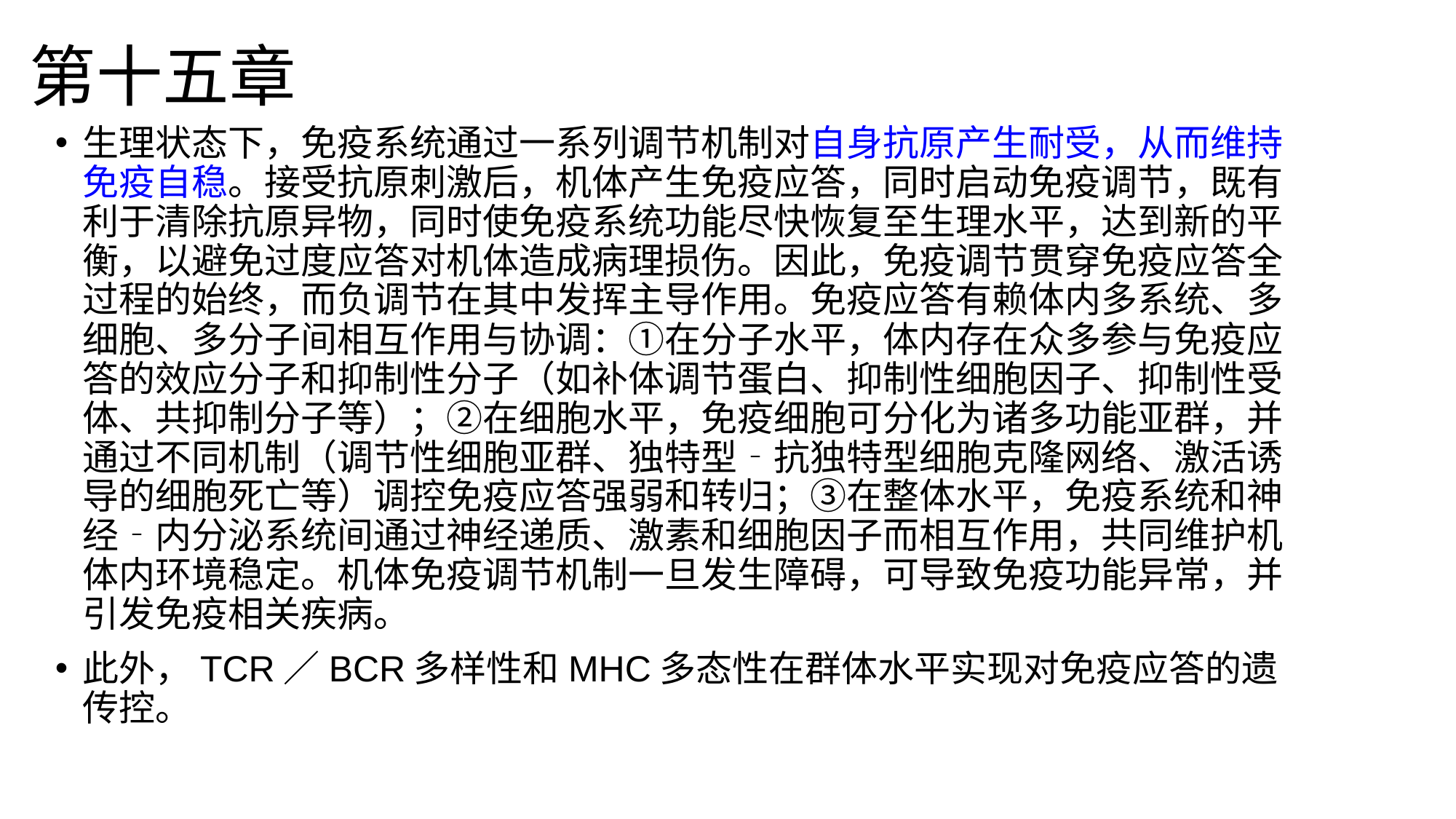

# 第十五章
生理状态下，免疫系统通过一系列调节机制对自身抗原产生耐受，从而维持免疫自稳。接受抗原刺激后，机体产生免疫应答，同时启动免疫调节，既有利于清除抗原异物，同时使免疫系统功能尽快恢复至生理水平，达到新的平衡，以避免过度应答对机体造成病理损伤。因此，免疫调节贯穿免疫应答全过程的始终，而负调节在其中发挥主导作用。免疫应答有赖体内多系统、多细胞、多分子间相互作用与协调：①在分子水平，体内存在众多参与免疫应答的效应分子和抑制性分子（如补体调节蛋白、抑制性细胞因子、抑制性受体、共抑制分子等）；②在细胞水平，免疫细胞可分化为诸多功能亚群，并通过不同机制（调节性细胞亚群、独特型‐抗独特型细胞克隆网络、激活诱导的细胞死亡等）调控免疫应答强弱和转归；③在整体水平，免疫系统和神经‐内分泌系统间通过神经递质、激素和细胞因子而相互作用，共同维护机体内环境稳定。机体免疫调节机制一旦发生障碍，可导致免疫功能异常，并引发免疫相关疾病。
此外，TCR／BCR多样性和MHC多态性在群体水平实现对免疫应答的遗传控。